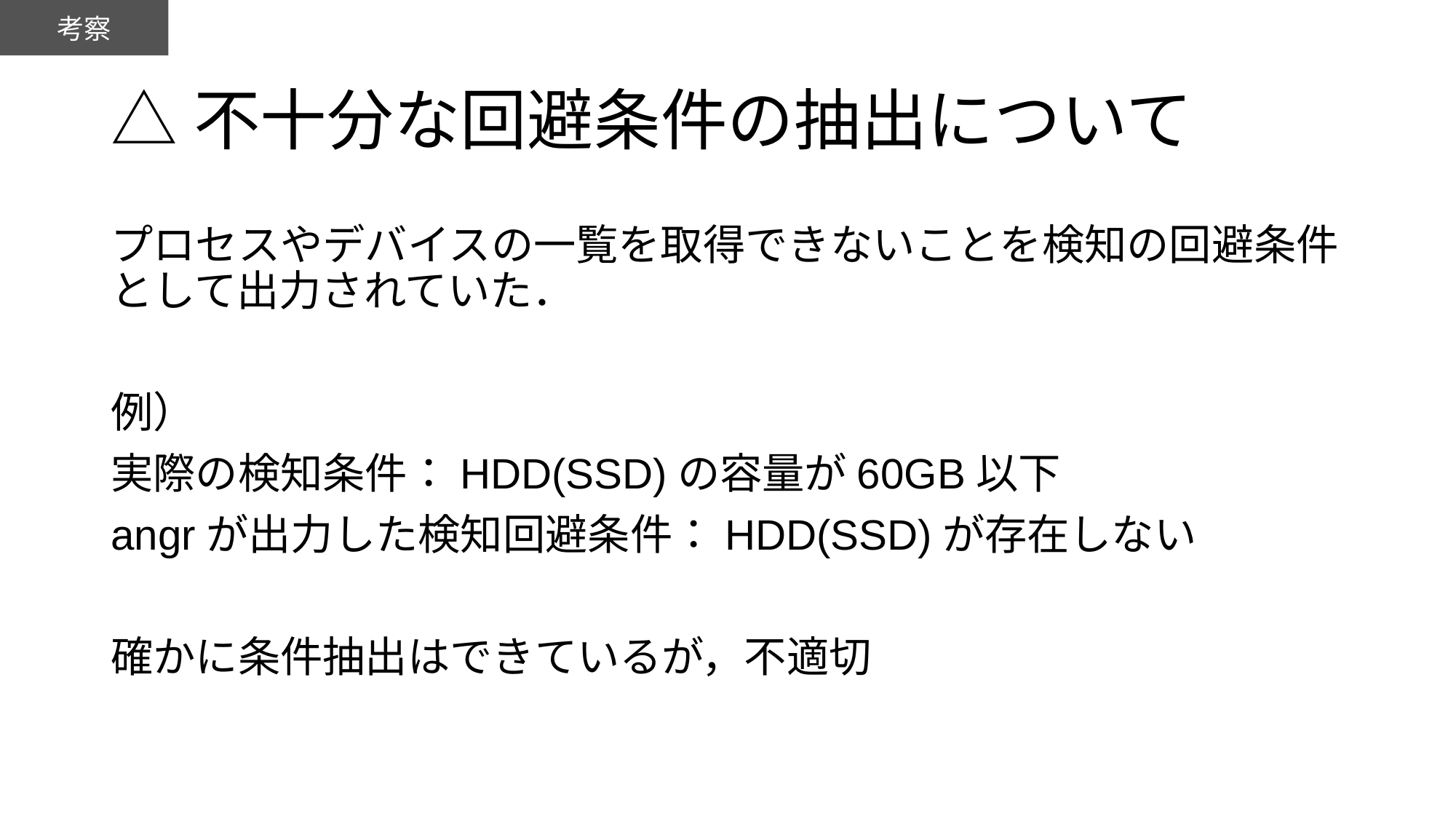

考察
# △不十分な回避条件の抽出について
プロセスやデバイスの一覧を取得できないことを検知の回避条件として出力されていた．

例）
実際の検知条件：HDD(SSD)の容量が60GB以下
angrが出力した検知回避条件：HDD(SSD)が存在しない

確かに条件抽出はできているが，不適切